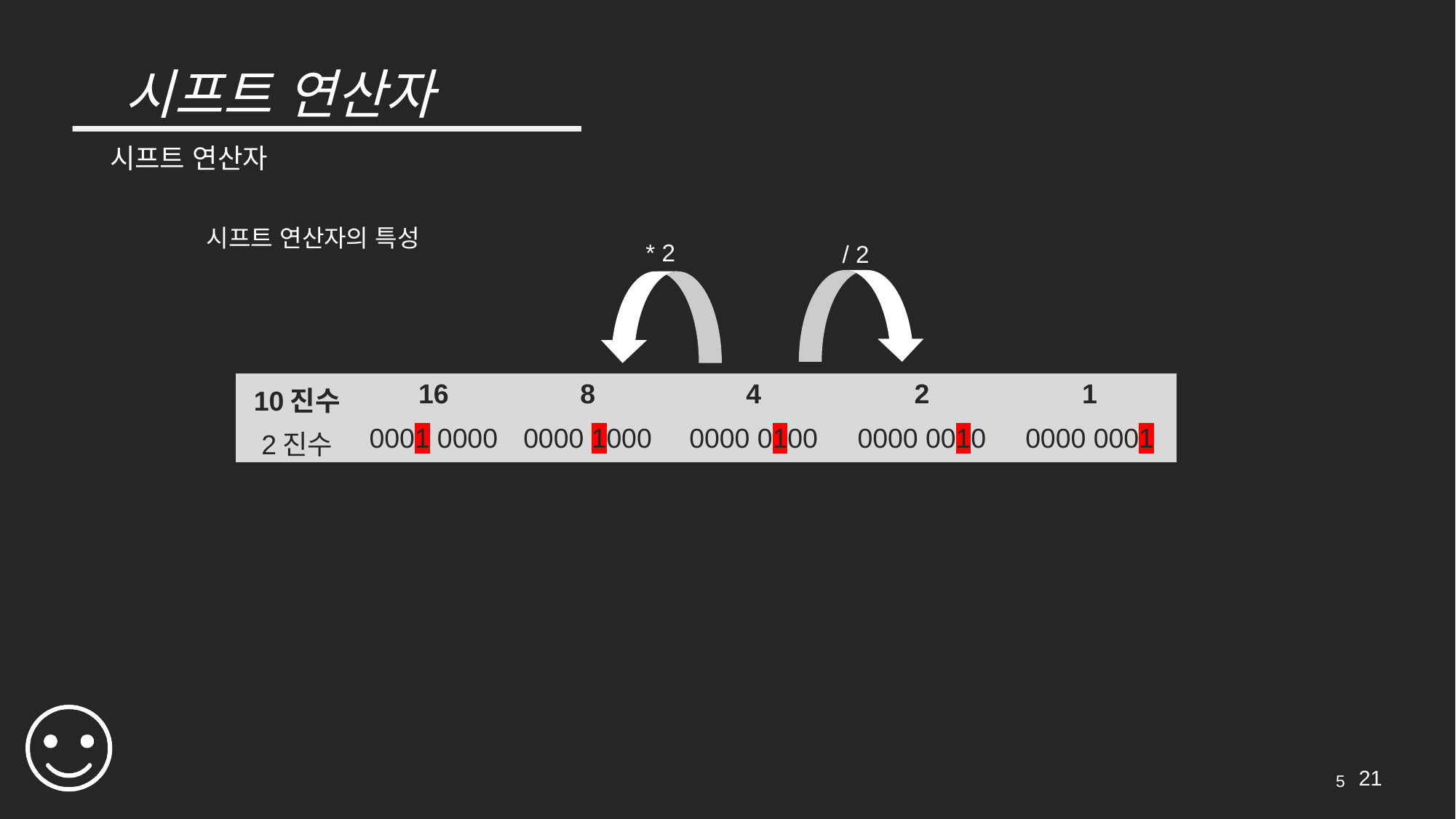

# 시프트 연산자

시프트 연산자
시프트 연산자의 특성
* 2
/ 2

| 10진수 | 16 | 8 | 4 | 2 | 1 |
| --- | --- | --- | --- | --- | --- |
| 2진수 | 0001 0000 | 0000 1000 | 0000 0100 | 0000 0010 | 0000 0001 |
5